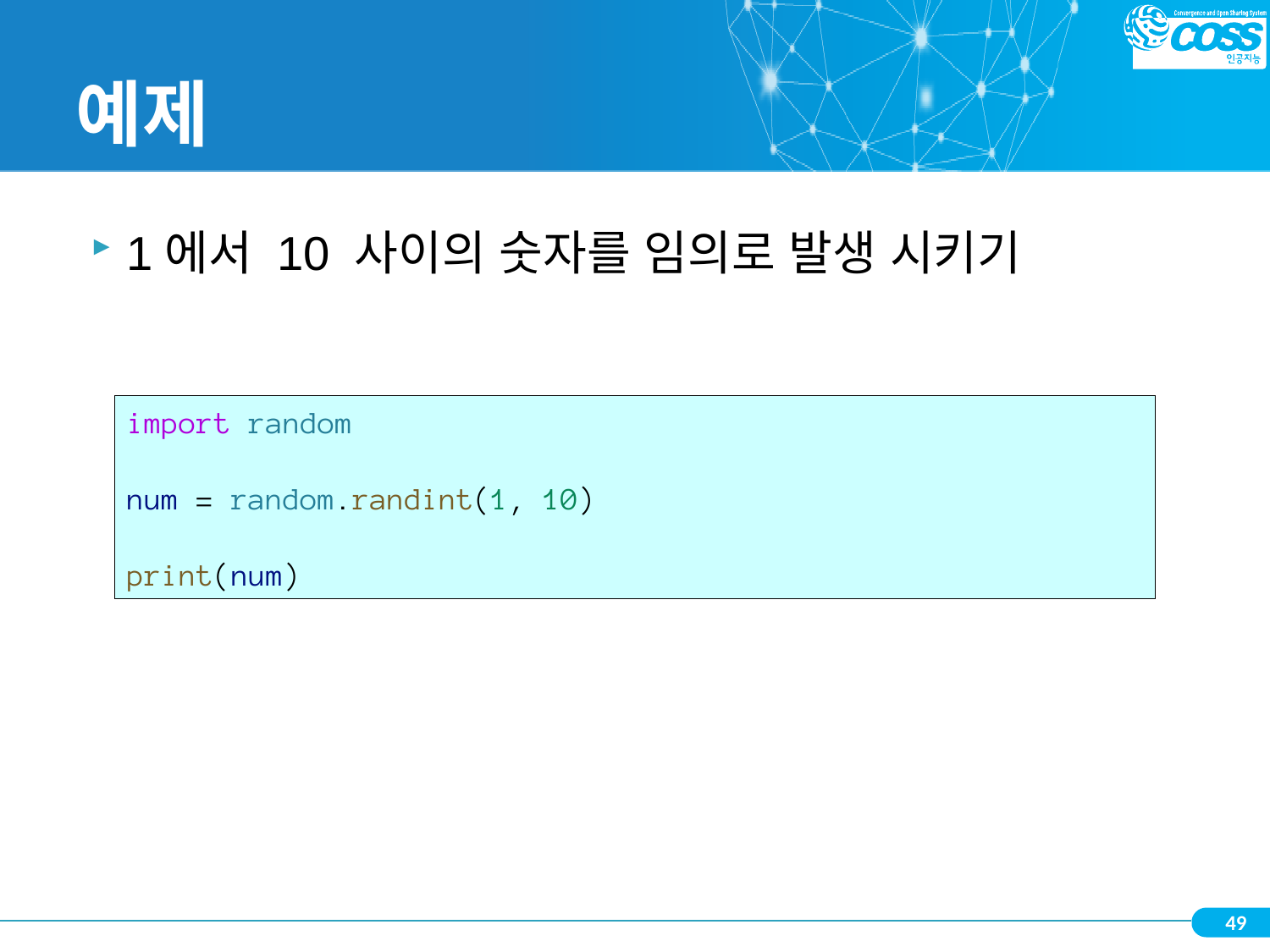

# 예제
1에서 10 사이의 숫자를 임의로 발생 시키기
import random
num = random.randint(1, 10)
print(num)